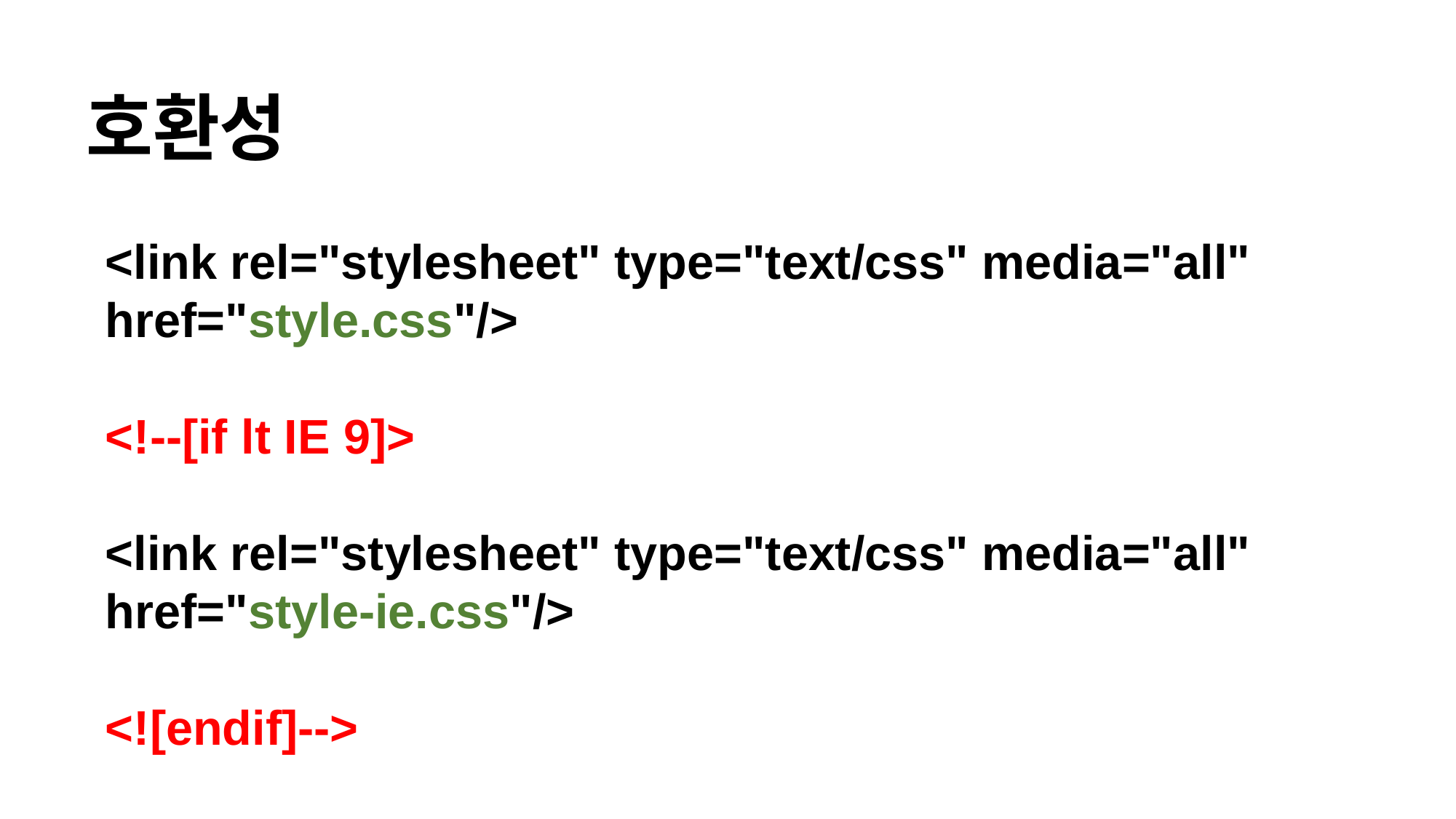

호환성
<link rel="stylesheet" type="text/css" media="all" href="style.css"/>

<!--[if lt IE 9]>

<link rel="stylesheet" type="text/css" media="all" href="style-ie.css"/>

<![endif]-->